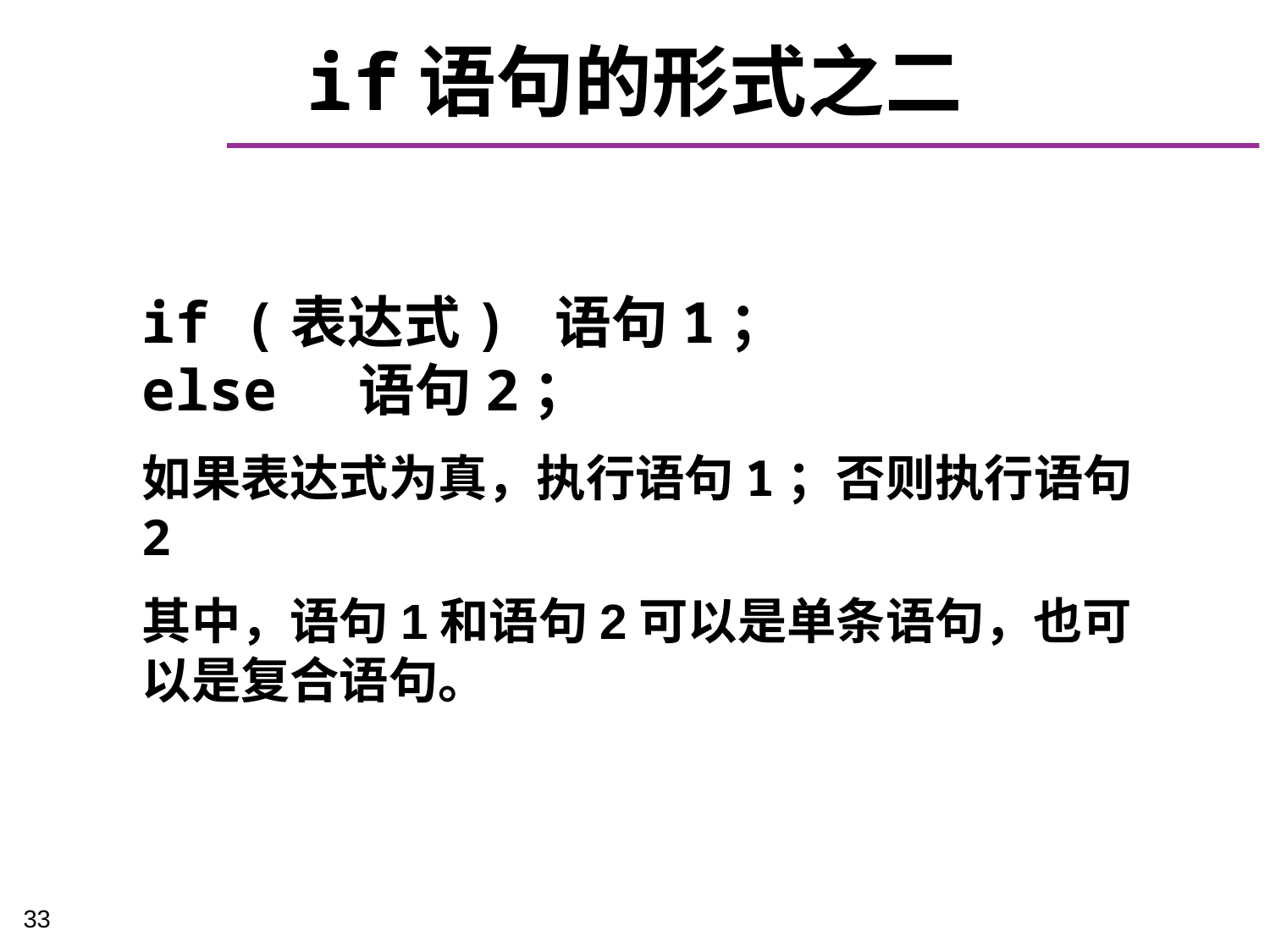

# if语句的形式之二
if (表达式) 语句1；
else  语句2；
如果表达式为真，执行语句1；否则执行语句2
其中，语句1和语句2可以是单条语句，也可以是复合语句。
33